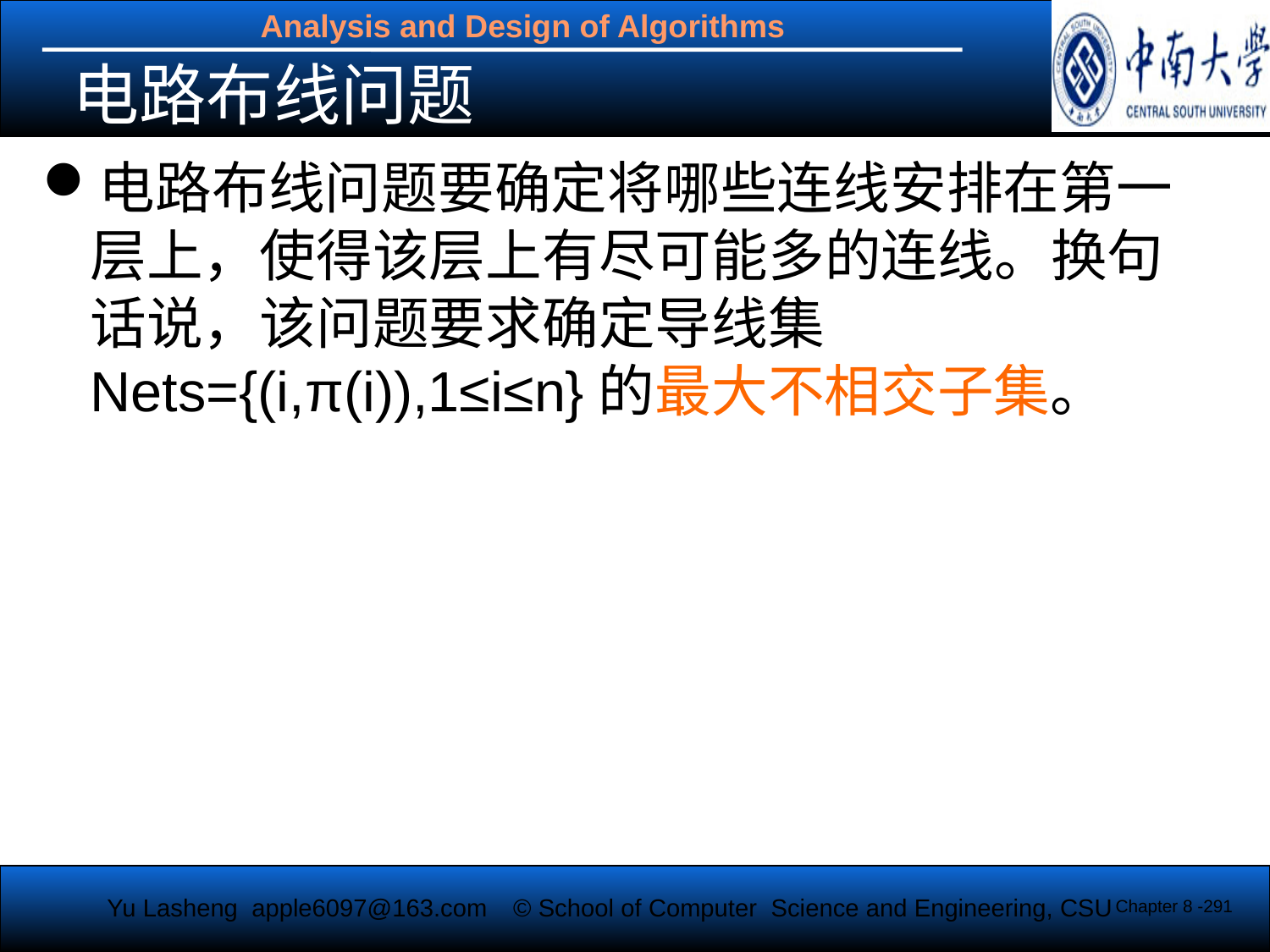

# 电路布线问题
电路布线问题要确定将哪些连线安排在第一层上，使得该层上有尽可能多的连线。换句话说，该问题要求确定导线集Nets={(i,π(i)),1≤i≤n}的最大不相交子集。

Chapter 8 -291